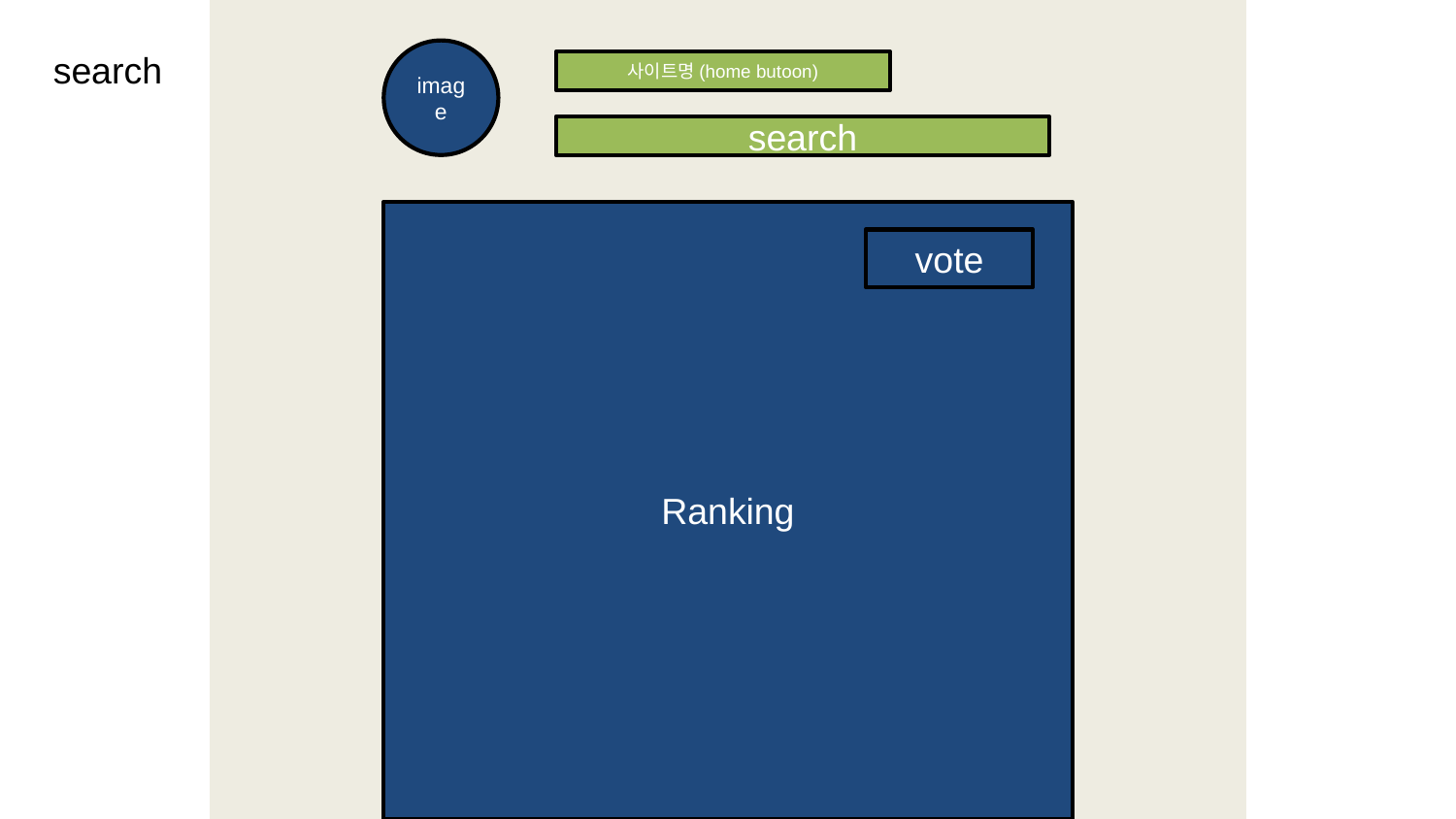

search
image
사이트명(home butoon)
search
Ranking
vote